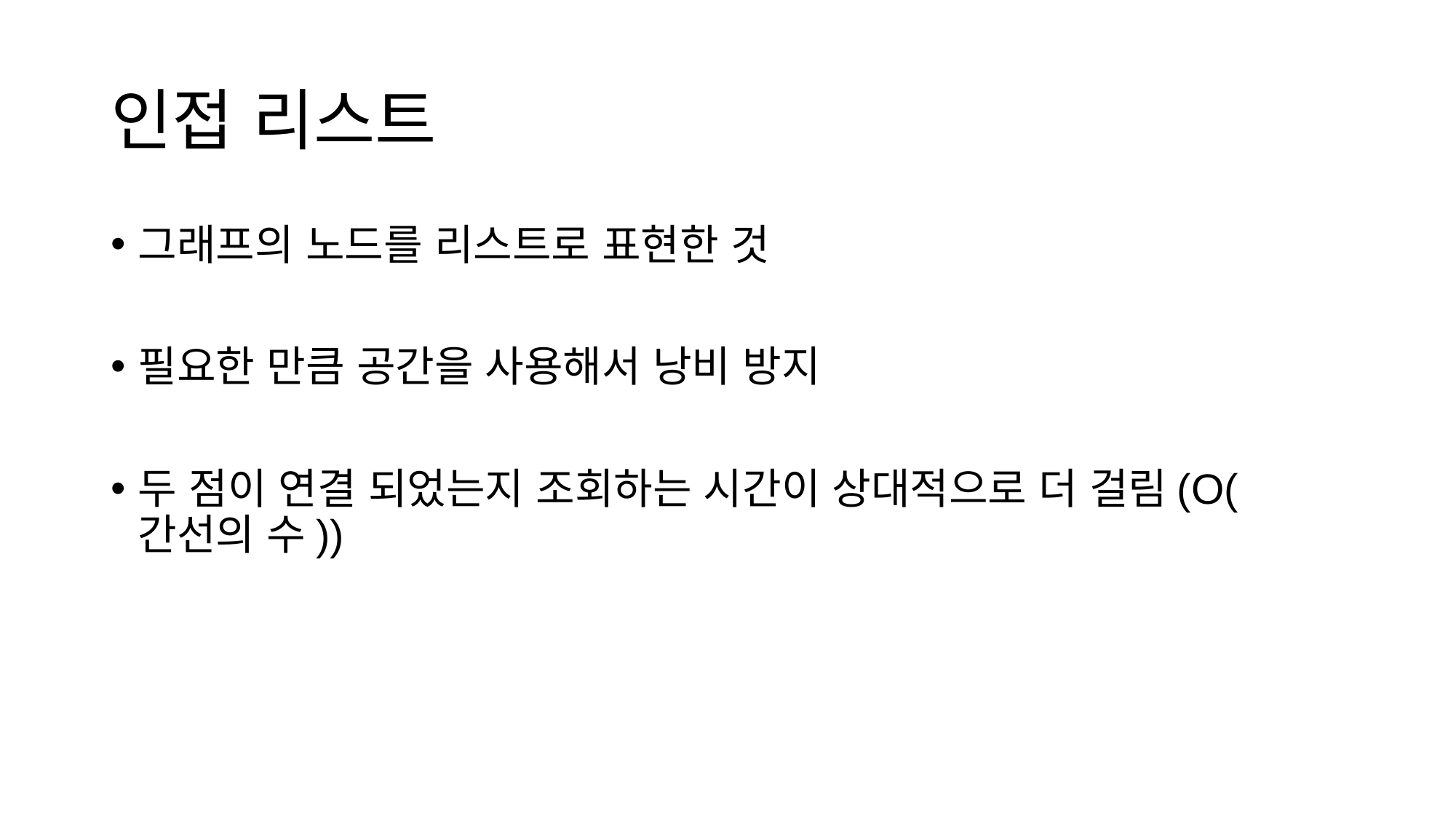

# 인접 리스트
그래프의 노드를 리스트로 표현한 것

필요한 만큼 공간을 사용해서 낭비 방지

두 점이 연결 되었는지 조회하는 시간이 상대적으로 더 걸림(O(간선의 수))